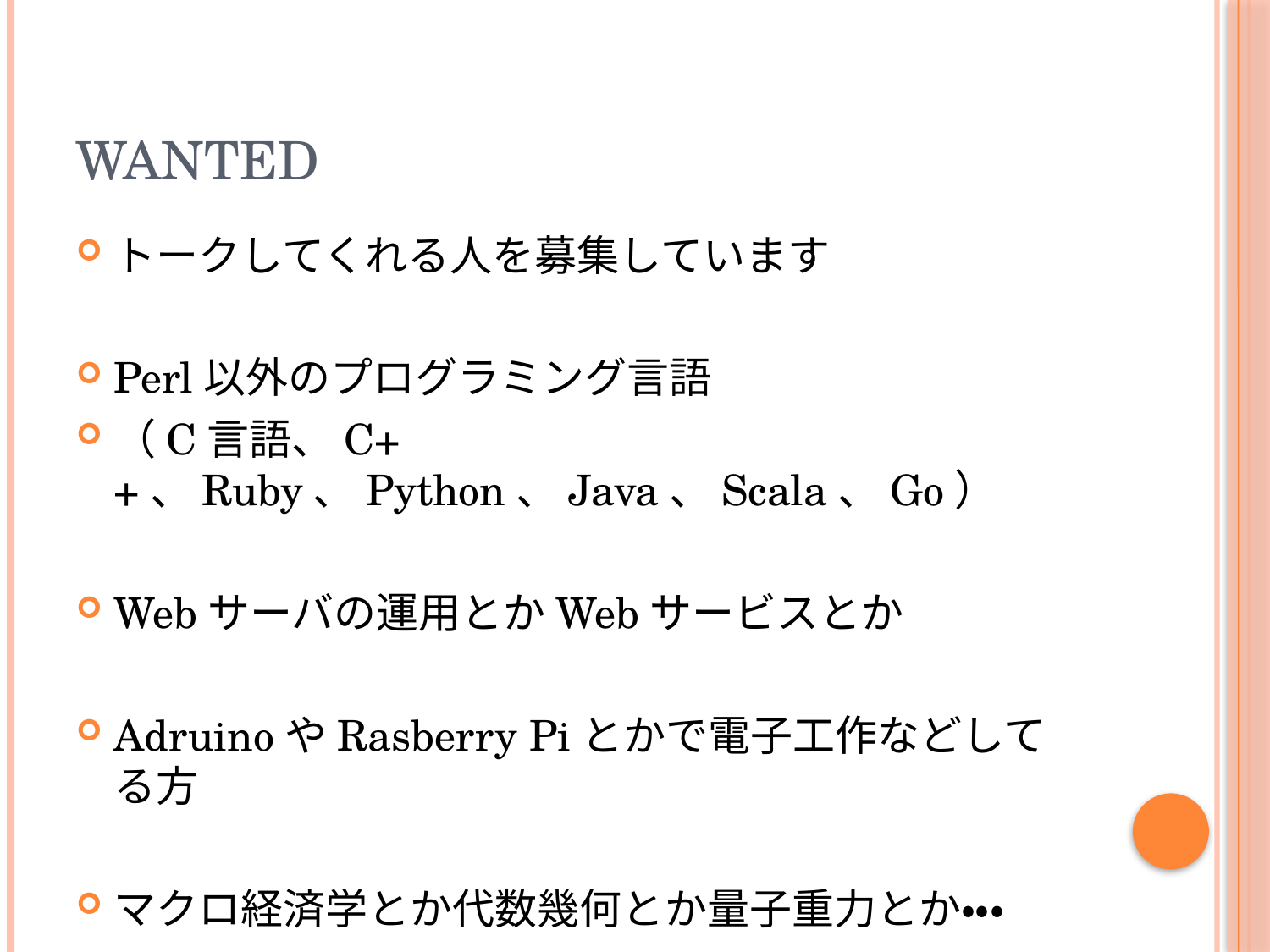

# WANTED
トークしてくれる人を募集しています

Perl以外のプログラミング言語
（C言語、C++、Ruby、Python、Java、Scala、Go）

Webサーバの運用とかWebサービスとか

AdruinoやRasberry Piとかで電子工作などしてる方

マクロ経済学とか代数幾何とか量子重力とか・・・